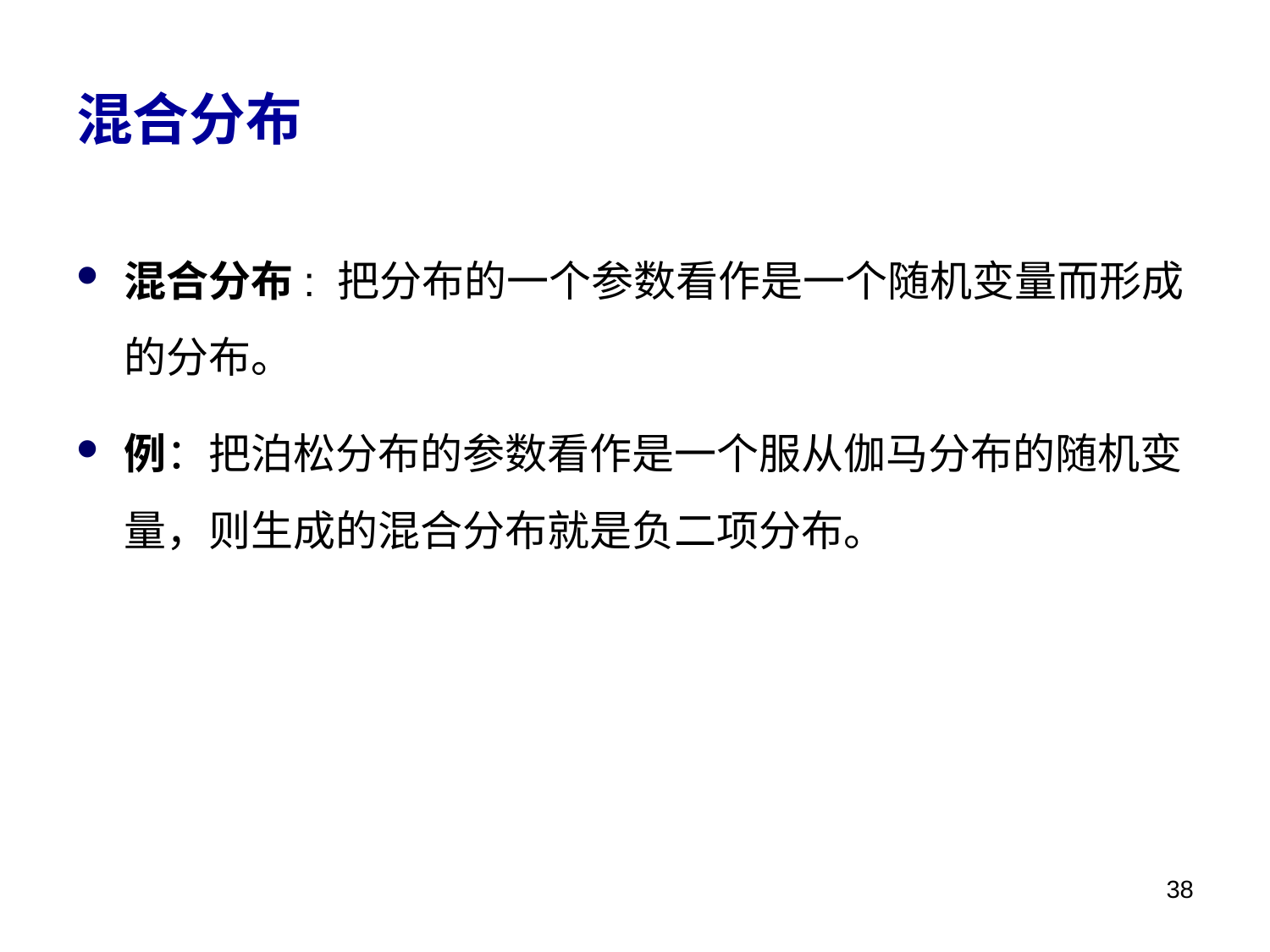

# 混合分布
混合分布: 把分布的一个参数看作是一个随机变量而形成的分布。
例：把泊松分布的参数看作是一个服从伽马分布的随机变量，则生成的混合分布就是负二项分布。
38